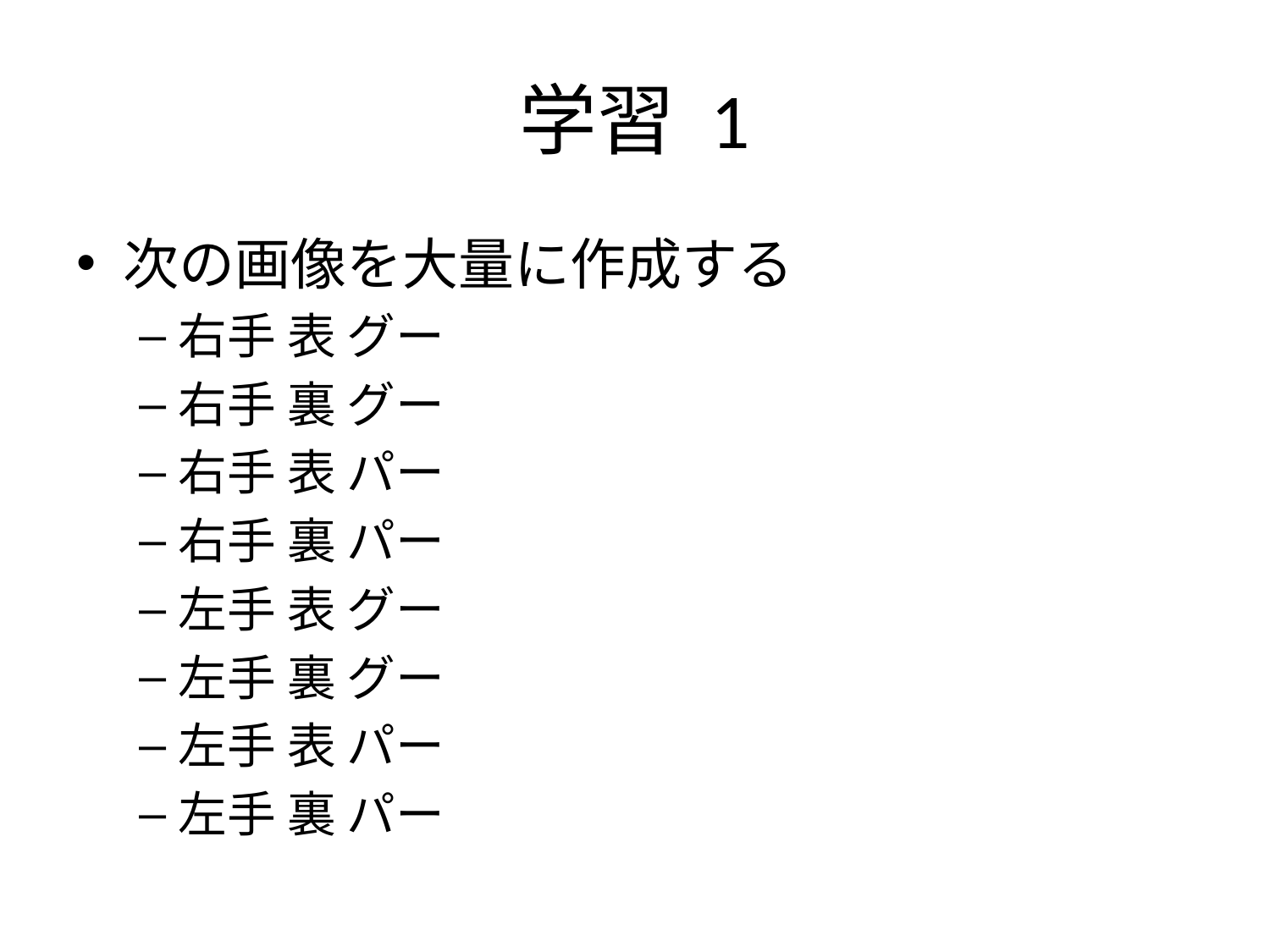

# 学習 1
次の画像を大量に作成する
右手 表 グー
右手 裏 グー
右手 表 パー
右手 裏 パー
左手 表 グー
左手 裏 グー
左手 表 パー
左手 裏 パー